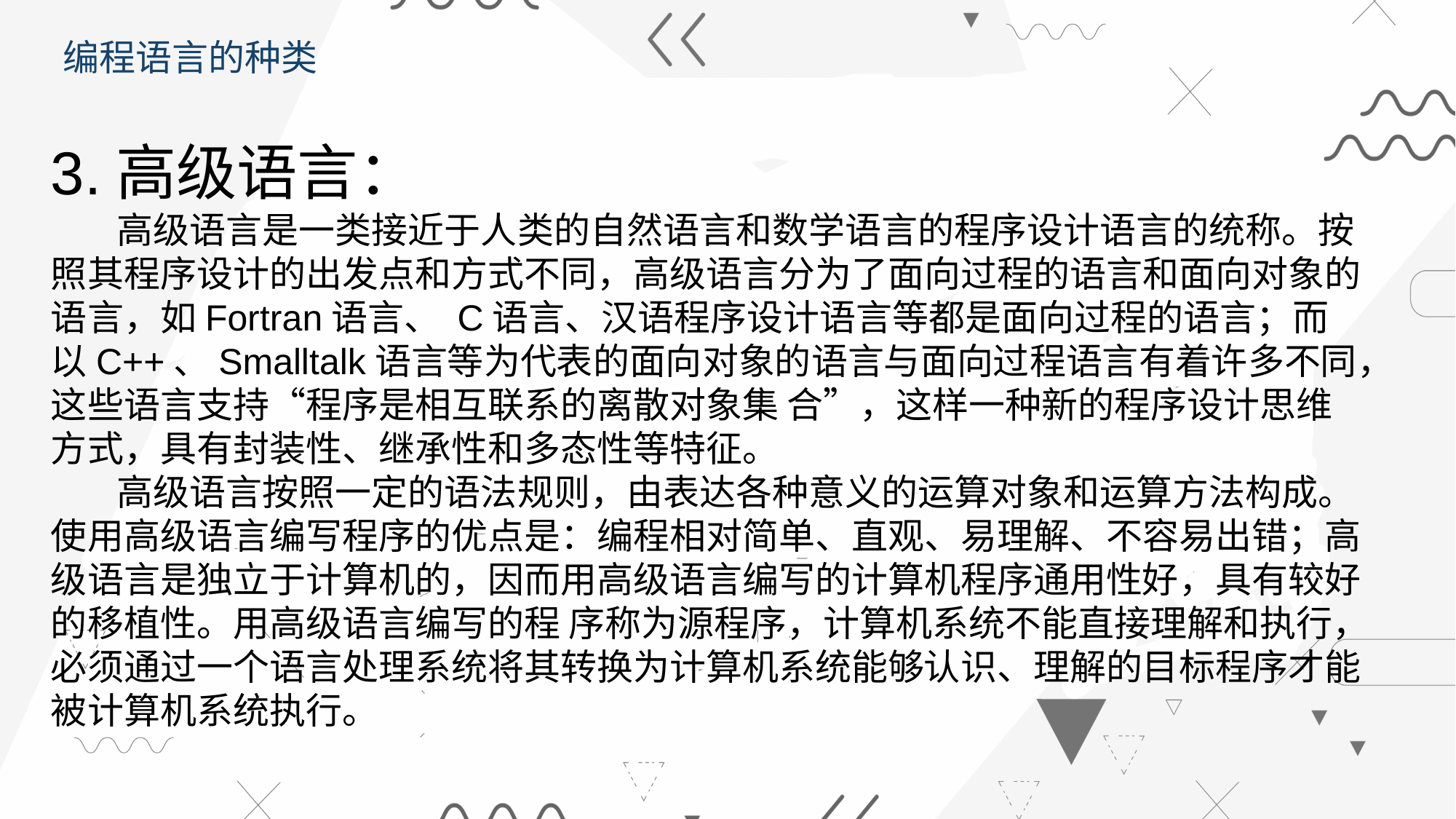

编程语言的种类
3.高级语言：
       高级语言是一类接近于人类的自然语言和数学语言的程序设计语言的统称。按照其程序设计的出发点和方式不同，高级语言分为了面向过程的语言和面向对象的语言，如Fortran语言、 C语言、汉语程序设计语言等都是面向过程的语言；而以C++、Smalltalk语言等为代表的面向对象的语言与面向过程语言有着许多不同，这些语言支持“程序是相互联系的离散对象集 合”，这样一种新的程序设计思维方式，具有封装性、继承性和多态性等特征。
       高级语言按照一定的语法规则，由表达各种意义的运算对象和运算方法构成。使用高级语言编写程序的优点是：编程相对简单、直观、易理解、不容易出错；高级语言是独立于计算机的，因而用高级语言编写的计算机程序通用性好，具有较好的移植性。用高级语言编写的程 序称为源程序，计算机系统不能直接理解和执行，必须通过一个语言处理系统将其转换为计算机系统能够认识、理解的目标程序才能被计算机系统执行。